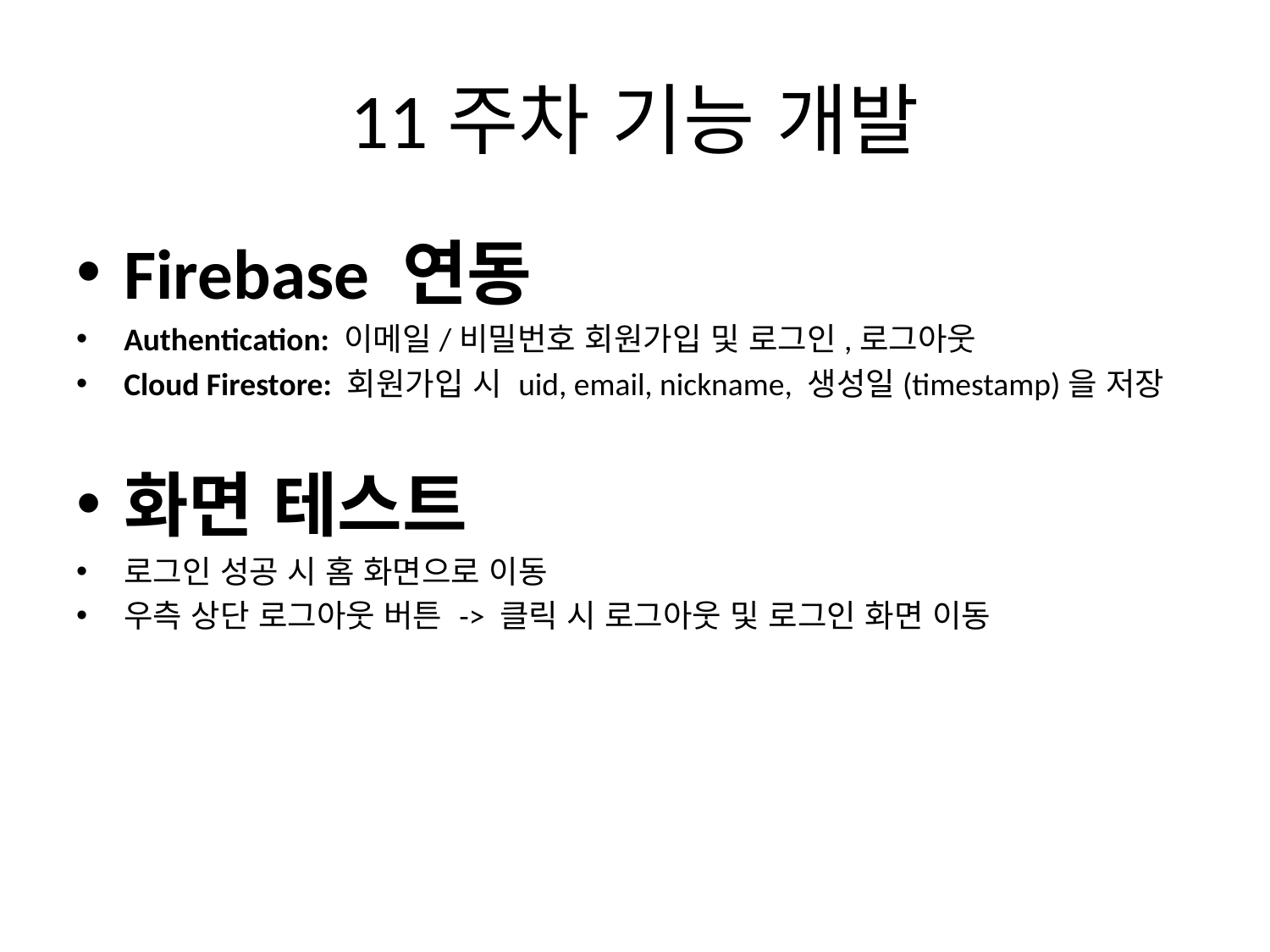

# 11주차 기능 개발
Firebase 연동
Authentication: 이메일/비밀번호 회원가입 및 로그인,로그아웃
Cloud Firestore: 회원가입 시 uid, email, nickname, 생성일(timestamp)을 저장

화면 테스트
로그인 성공 시 홈 화면으로 이동
우측 상단 로그아웃 버튼 -> 클릭 시 로그아웃 및 로그인 화면 이동